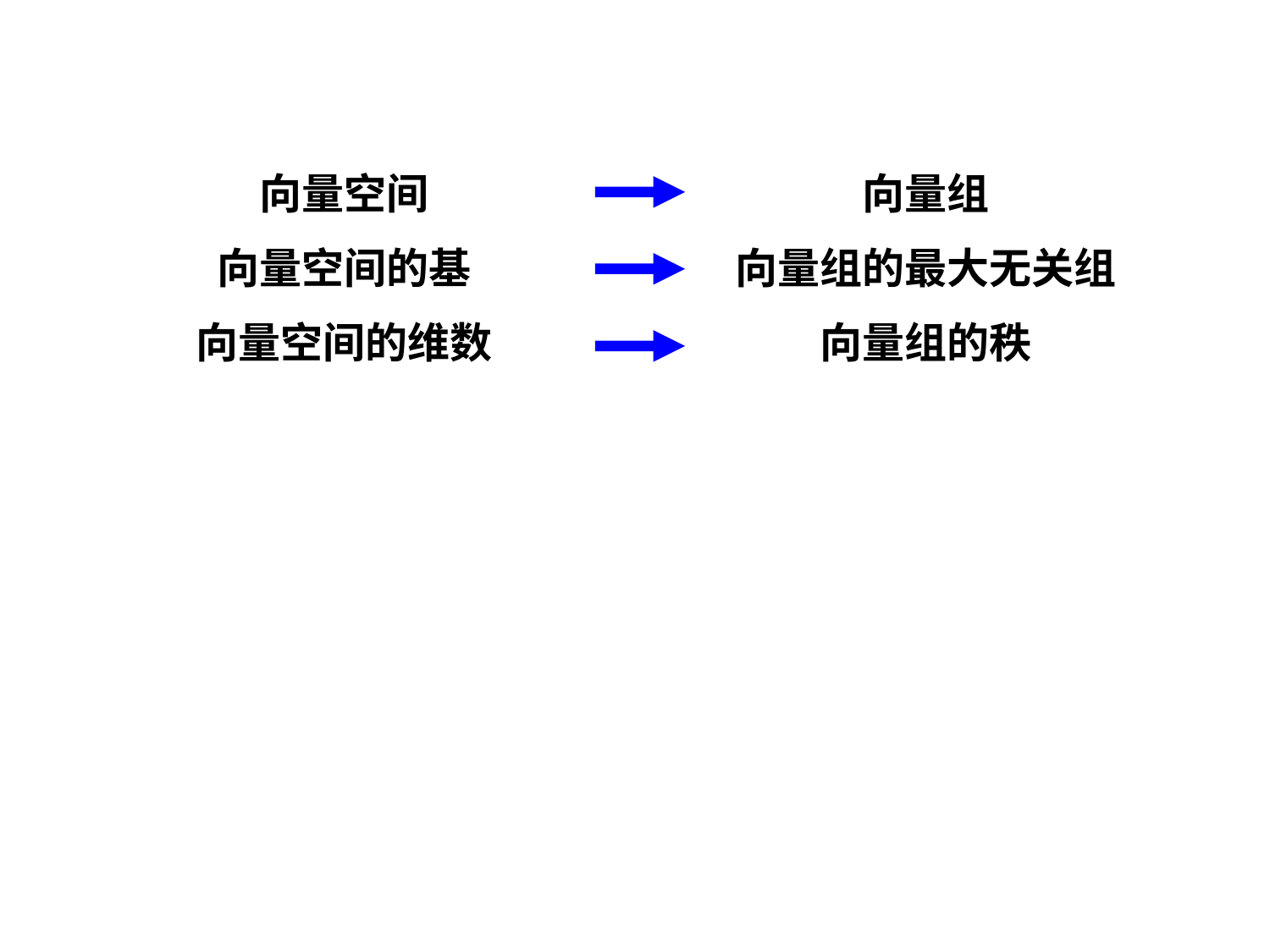

向量空间
向量空间的基
向量空间的维数
向量组
向量组的最大无关组
向量组的秩